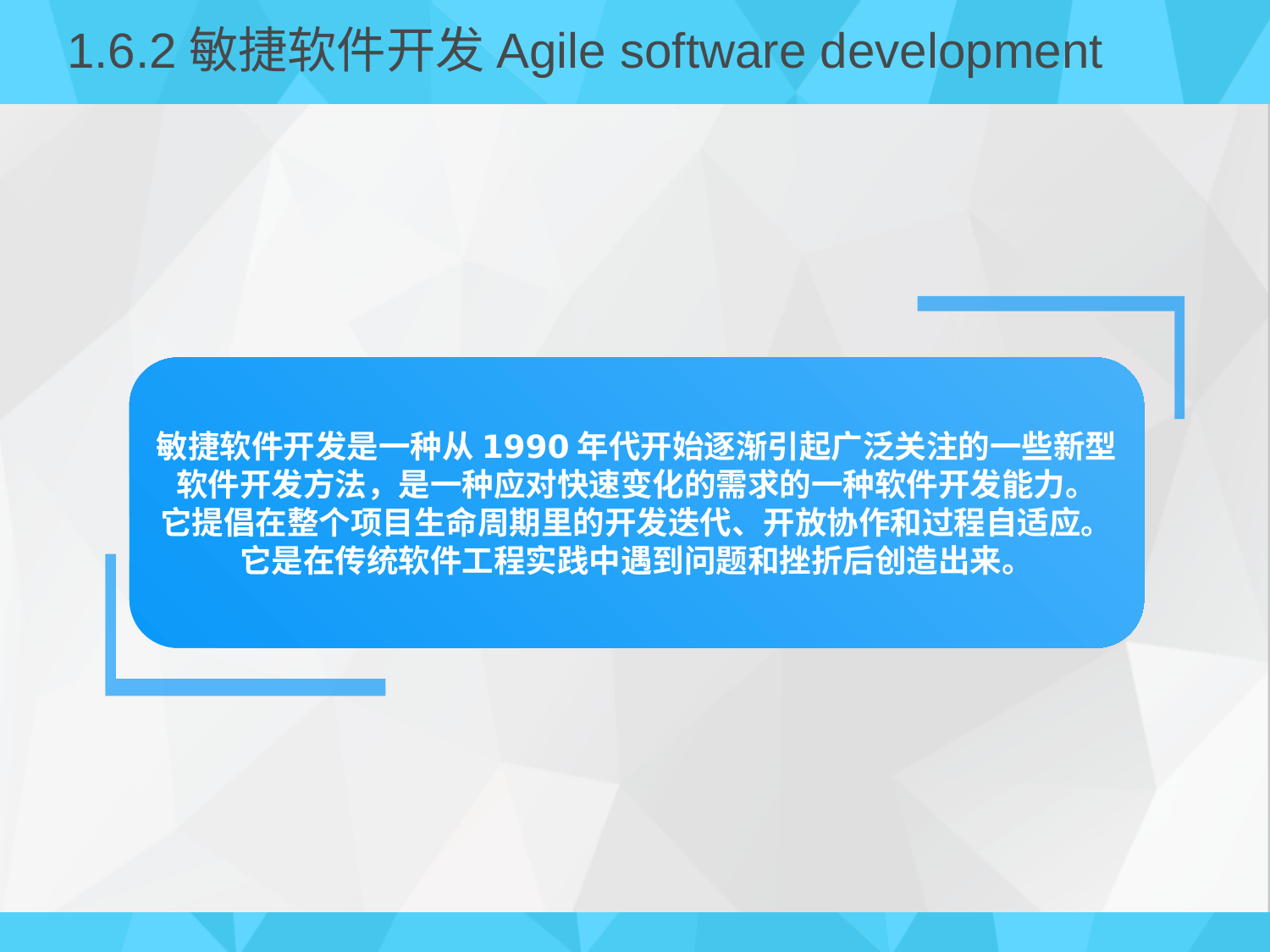

# 1.6.2敏捷软件开发Agile software development

敏捷软件开发是一种从1990年代开始逐渐引起广泛关注的一些新型
软件开发方法，是一种应对快速变化的需求的一种软件开发能力。
它提倡在整个项目生命周期里的开发迭代、开放协作和过程自适应。
它是在传统软件工程实践中遇到问题和挫折后创造出来。